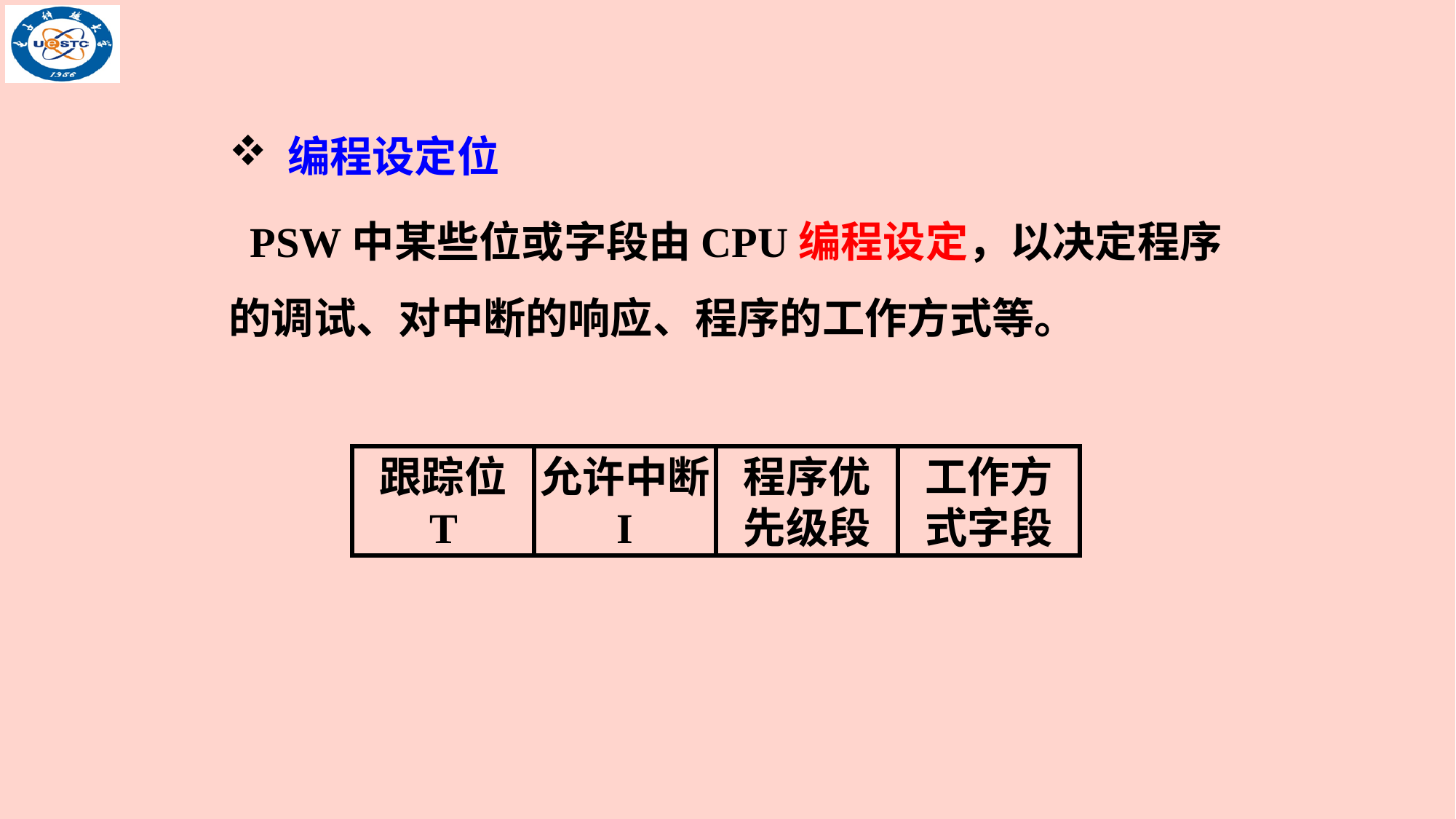

编程设定位
  PSW中某些位或字段由CPU编程设定，以决定程序的调试、对中断的响应、程序的工作方式等。
跟踪位
T
允许中断
I
程序优
先级段
工作方
式字段